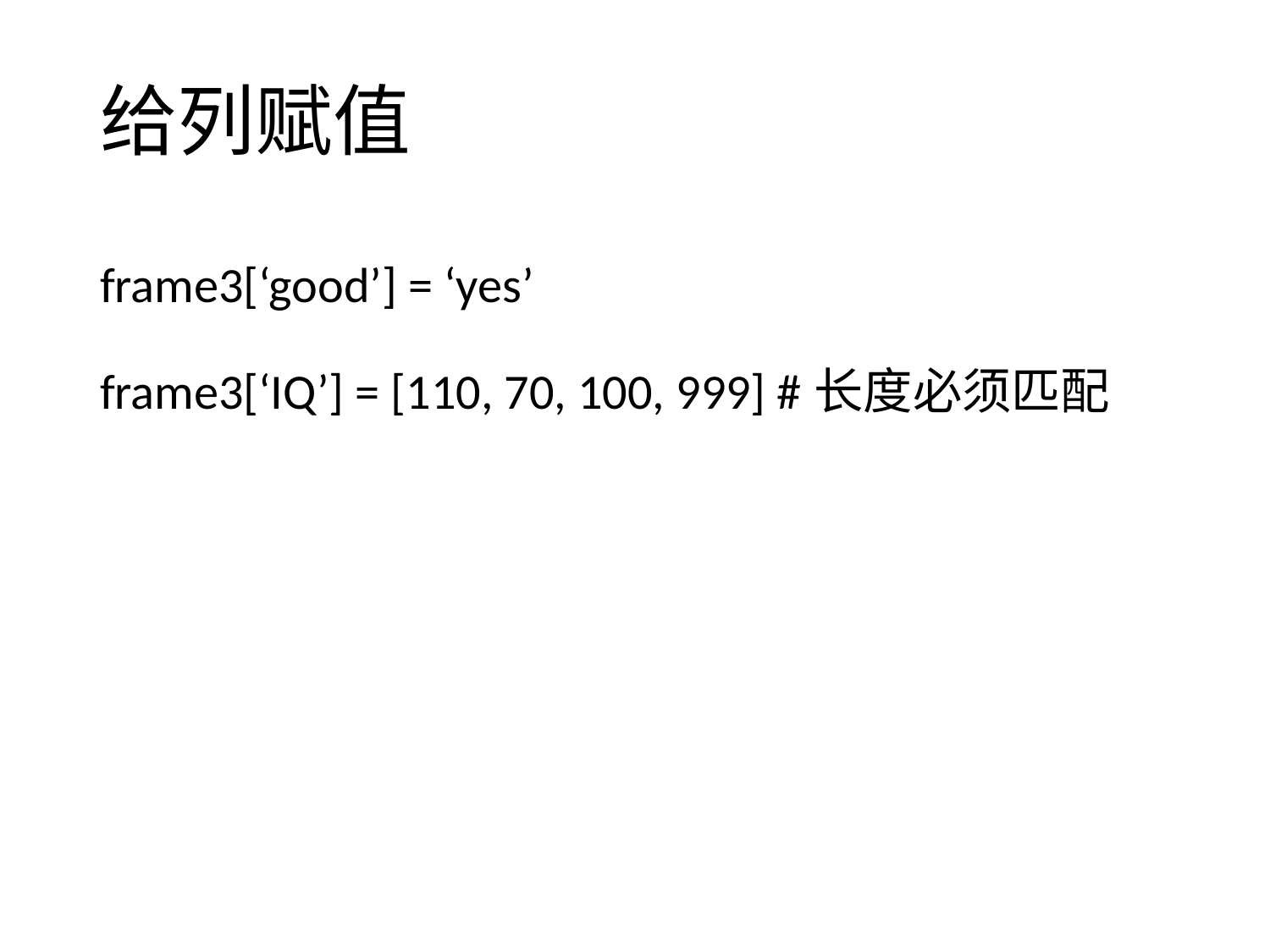

# 给列赋值
frame3[‘good’] = ‘yes’
frame3[‘IQ’] = [110, 70, 100, 999] #长度必须匹配